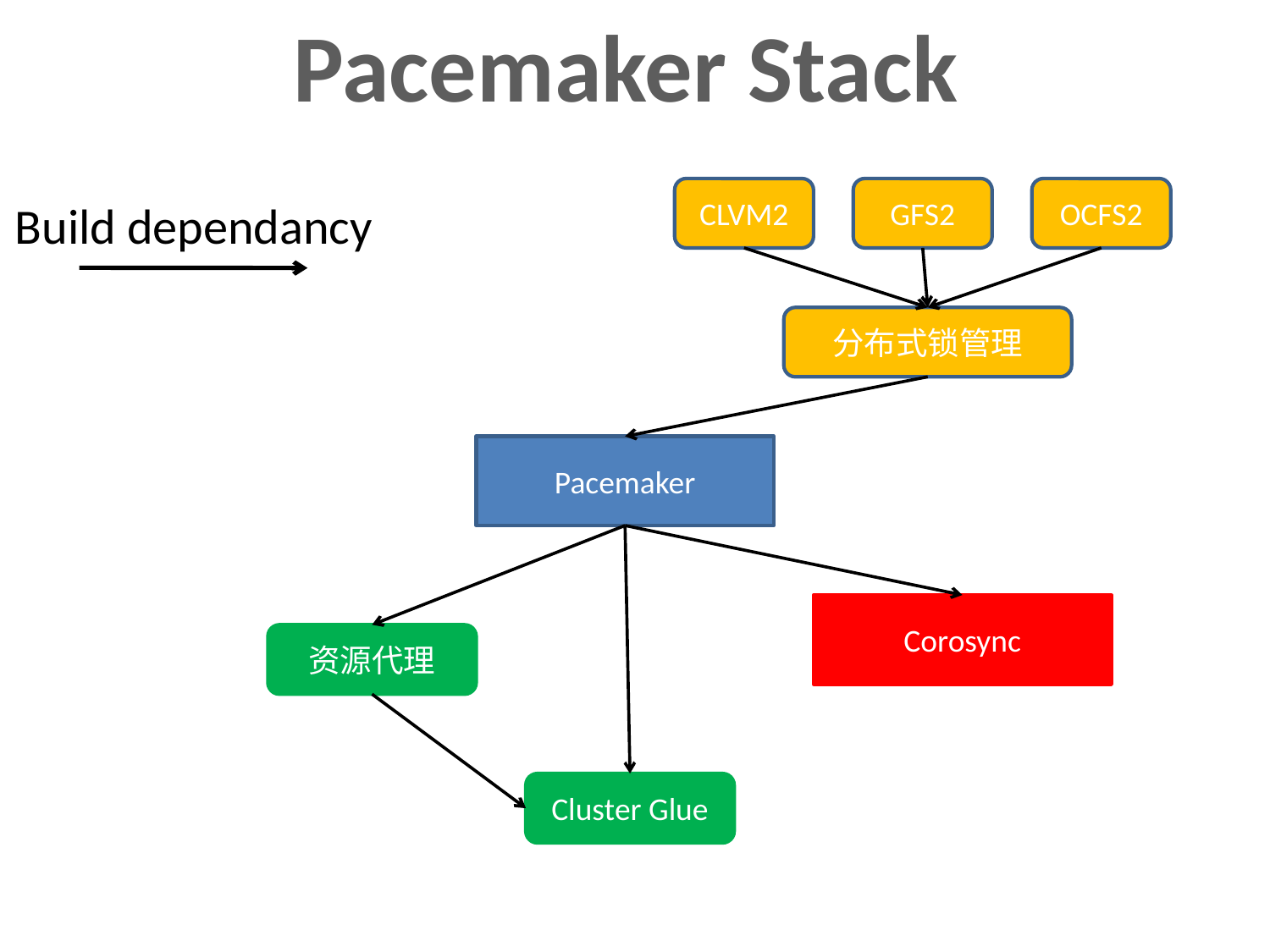

Pacemaker Stack
CLVM2
GFS2
OCFS2
Build dependancy
分布式锁管理
Pacemaker
Corosync
资源代理
Cluster Glue